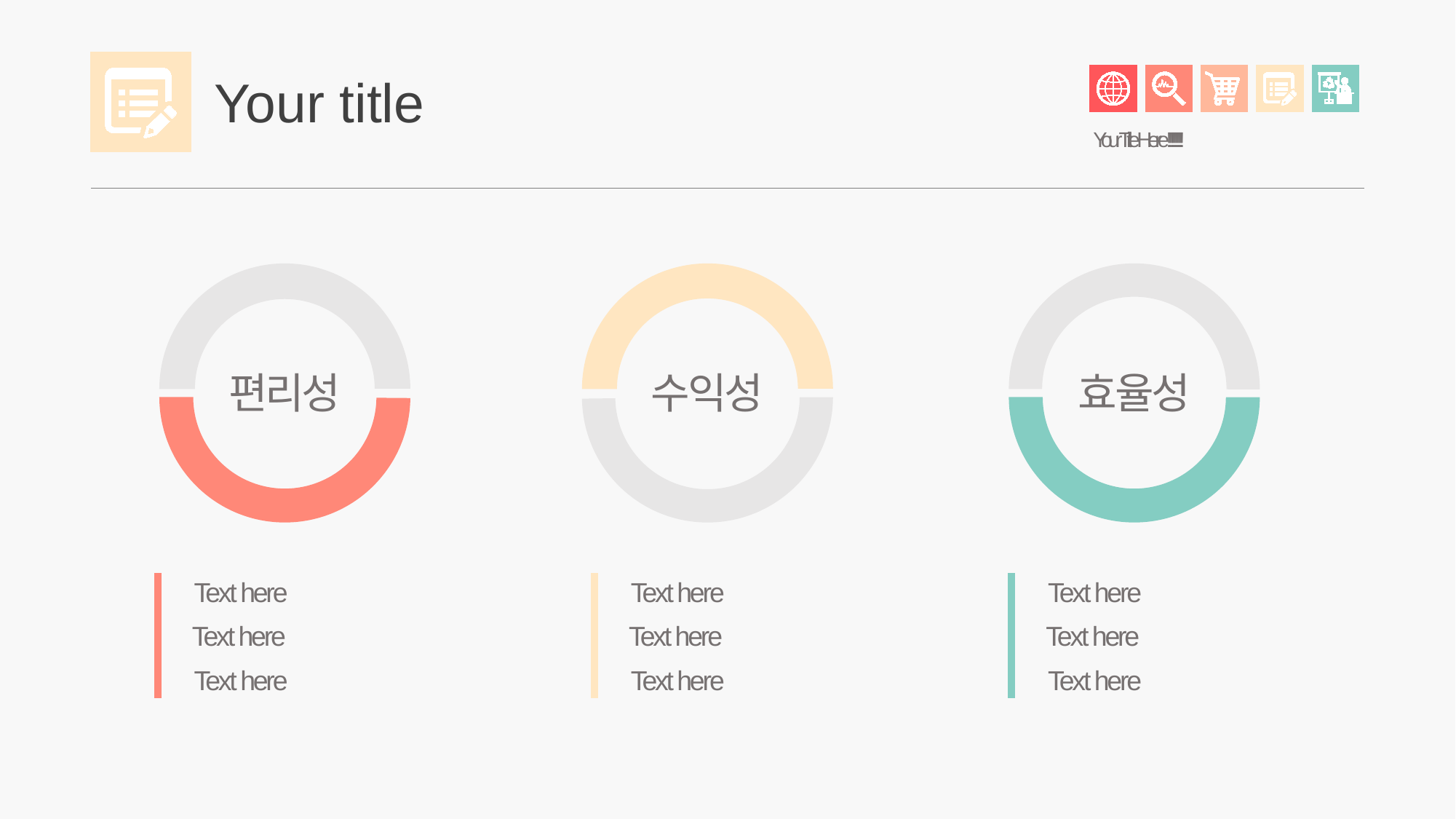

Your title

Your Title Here !!!!!!!!!!

편리성
Text here

Text here
Text here

수익성
Text here

Text here
Text here

효율성
Text here

Text here
Text here